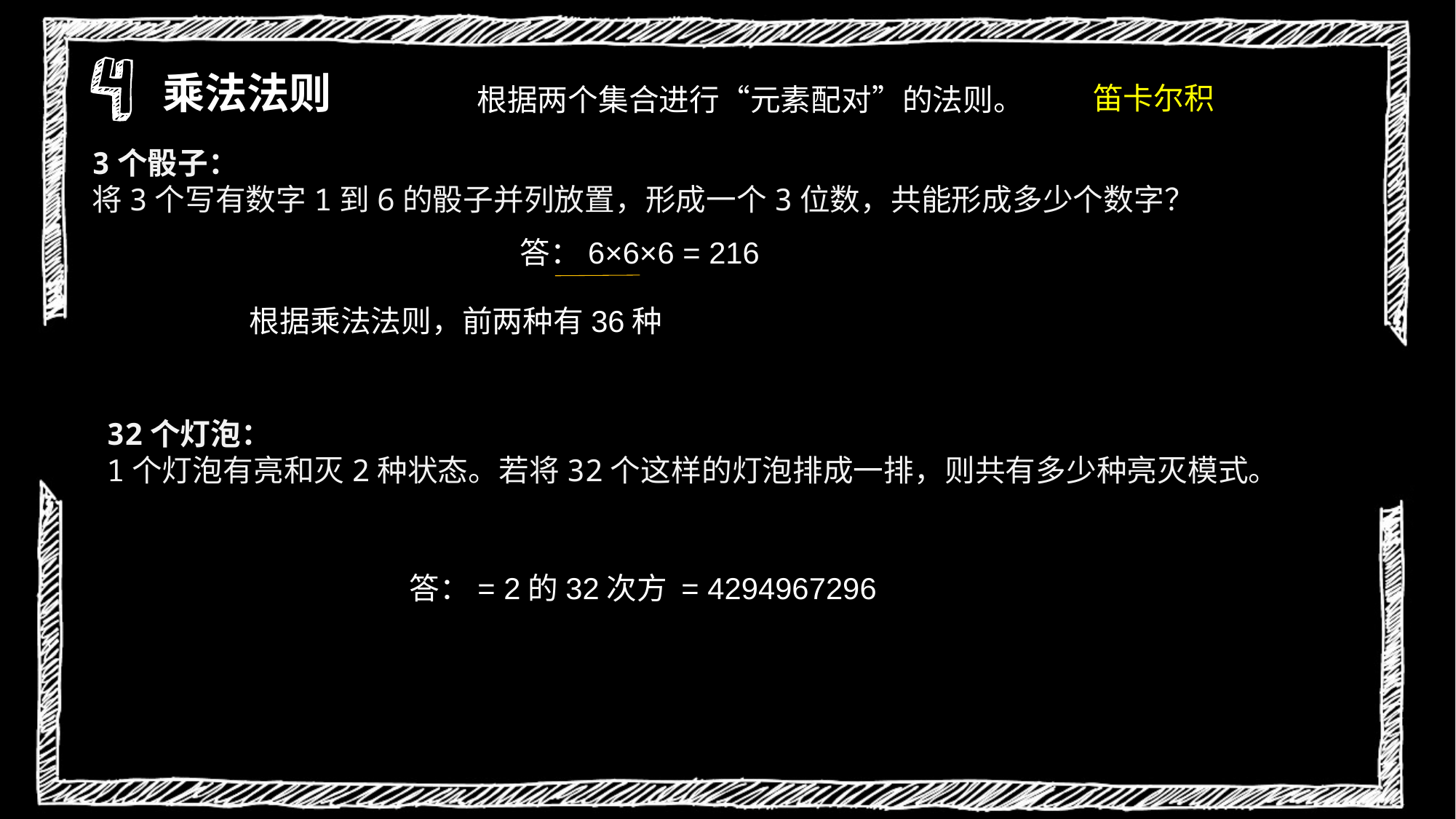

乘法法则
笛卡尔积
根据两个集合进行“元素配对”的法则。
3个骰子：
将3个写有数字1到6的骰子并列放置，形成一个3位数，共能形成多少个数字？
答：6×6×6 = 216
根据乘法法则，前两种有36种
32个灯泡：
1个灯泡有亮和灭2种状态。若将32个这样的灯泡排成一排，则共有多少种亮灭模式。

答：= 2的32次方 = 4294967296